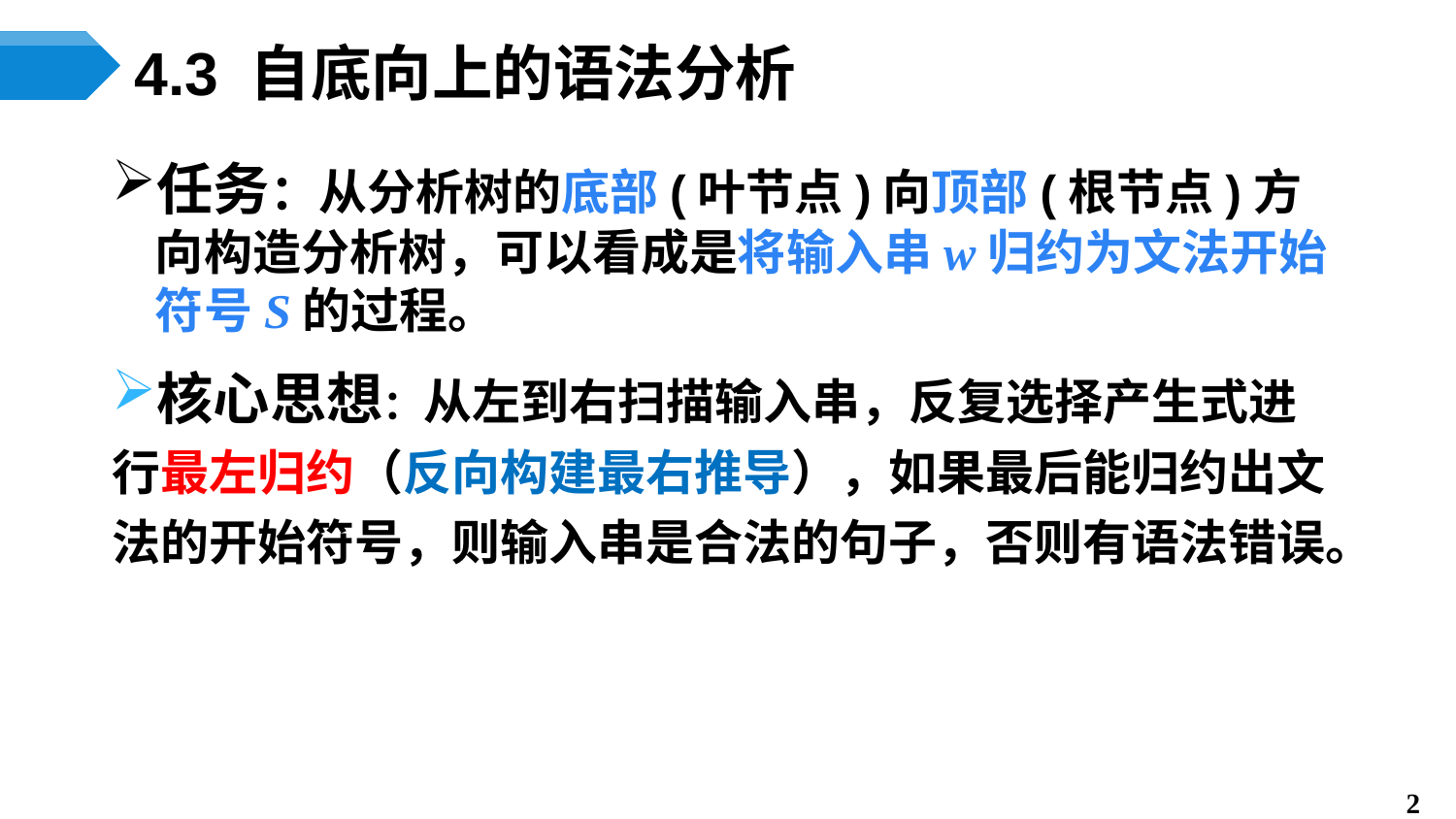

# 4.3 自底向上的语法分析
任务：从分析树的底部(叶节点)向顶部(根节点)方向构造分析树，可以看成是将输入串w归约为文法开始符号S的过程。
核心思想：从左到右扫描输入串，反复选择产生式进行最左归约（反向构建最右推导），如果最后能归约出文法的开始符号，则输入串是合法的句子，否则有语法错误。